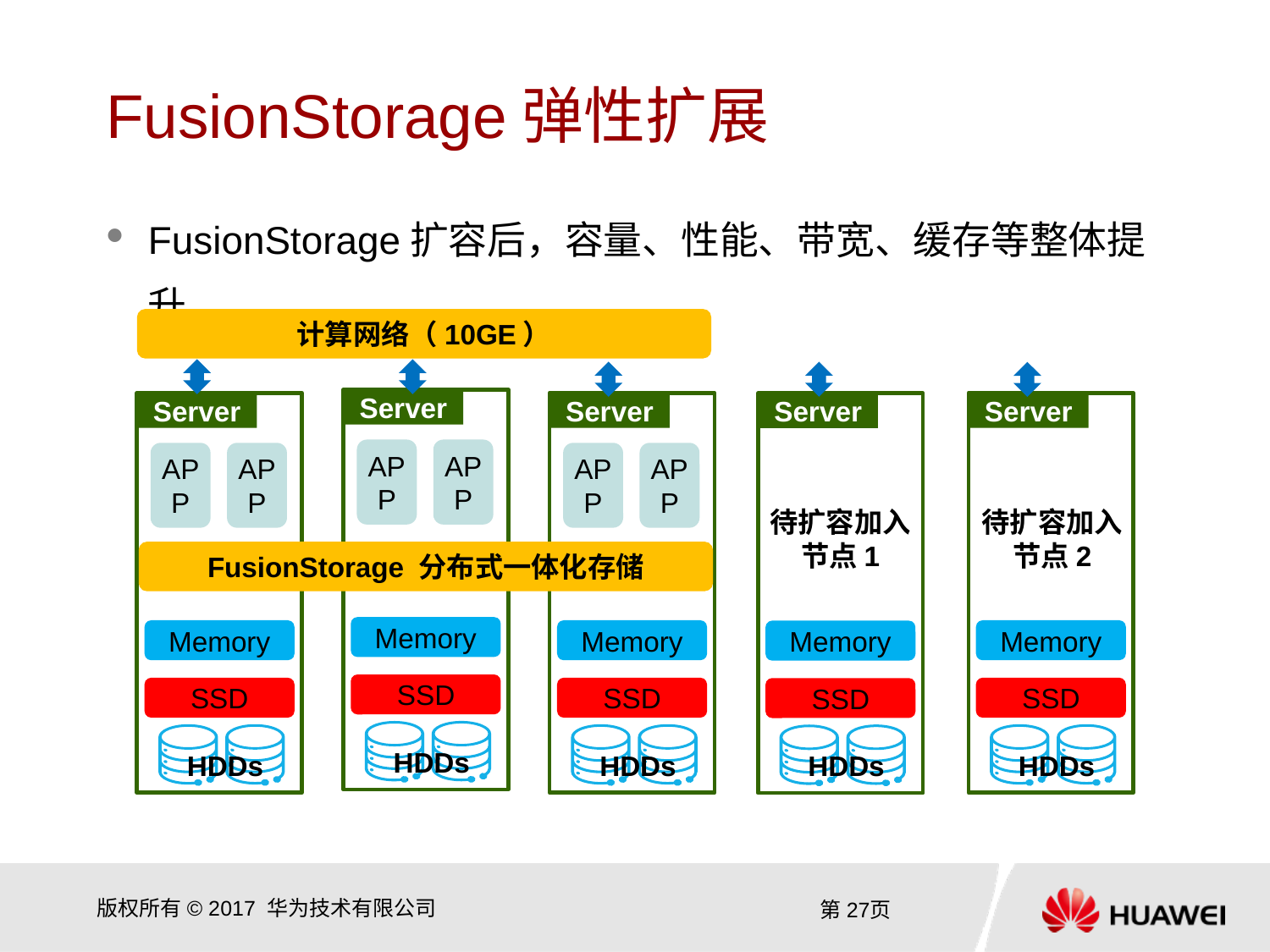

# FusionStorage弹性扩展
FusionStorage扩容后，容量、性能、带宽、缓存等整体提升。
计算网络（10GE）

Server

Server

Server

Server

Server
APP
APP
APP
APP
APP
APP
待扩容加入节点1
待扩容加入节点2
FusionStorage 分布式一体化存储
Memory
Memory
Memory
Memory
Memory
SSD
SSD
SSD
SSD
SSD

HDDs
HDDs
HDDs
HDDs
HDDs